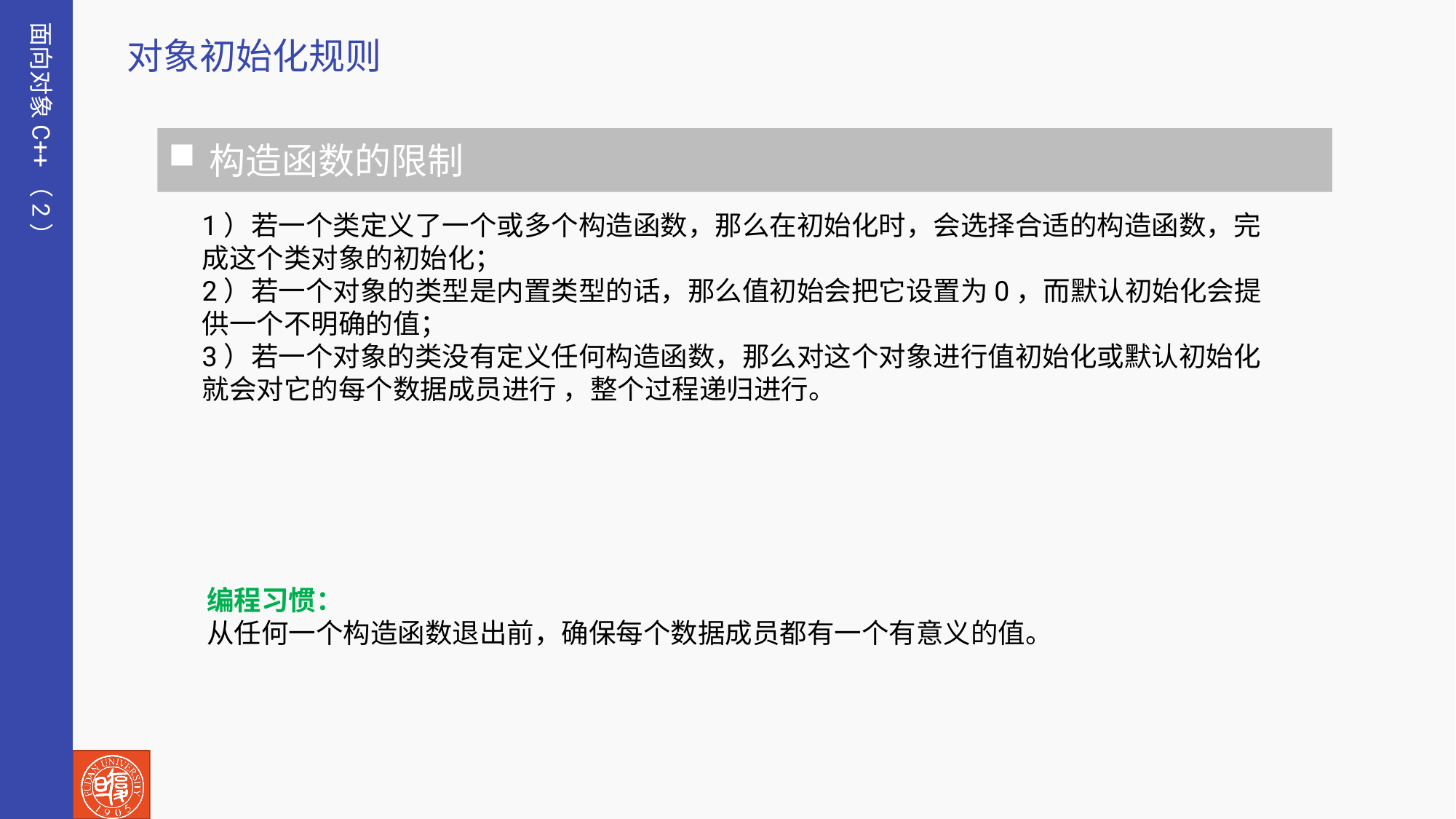

面向对象C++（2）
对象初始化规则
构造函数的限制
1）若一个类定义了一个或多个构造函数，那么在初始化时，会选择合适的构造函数，完成这个类对象的初始化；
2）若一个对象的类型是内置类型的话，那么值初始会把它设置为0，而默认初始化会提供一个不明确的值；
3）若一个对象的类没有定义任何构造函数，那么对这个对象进行值初始化或默认初始化就会对它的每个数据成员进行 ，整个过程递归进行。
编程习惯：
从任何一个构造函数退出前，确保每个数据成员都有一个有意义的值。